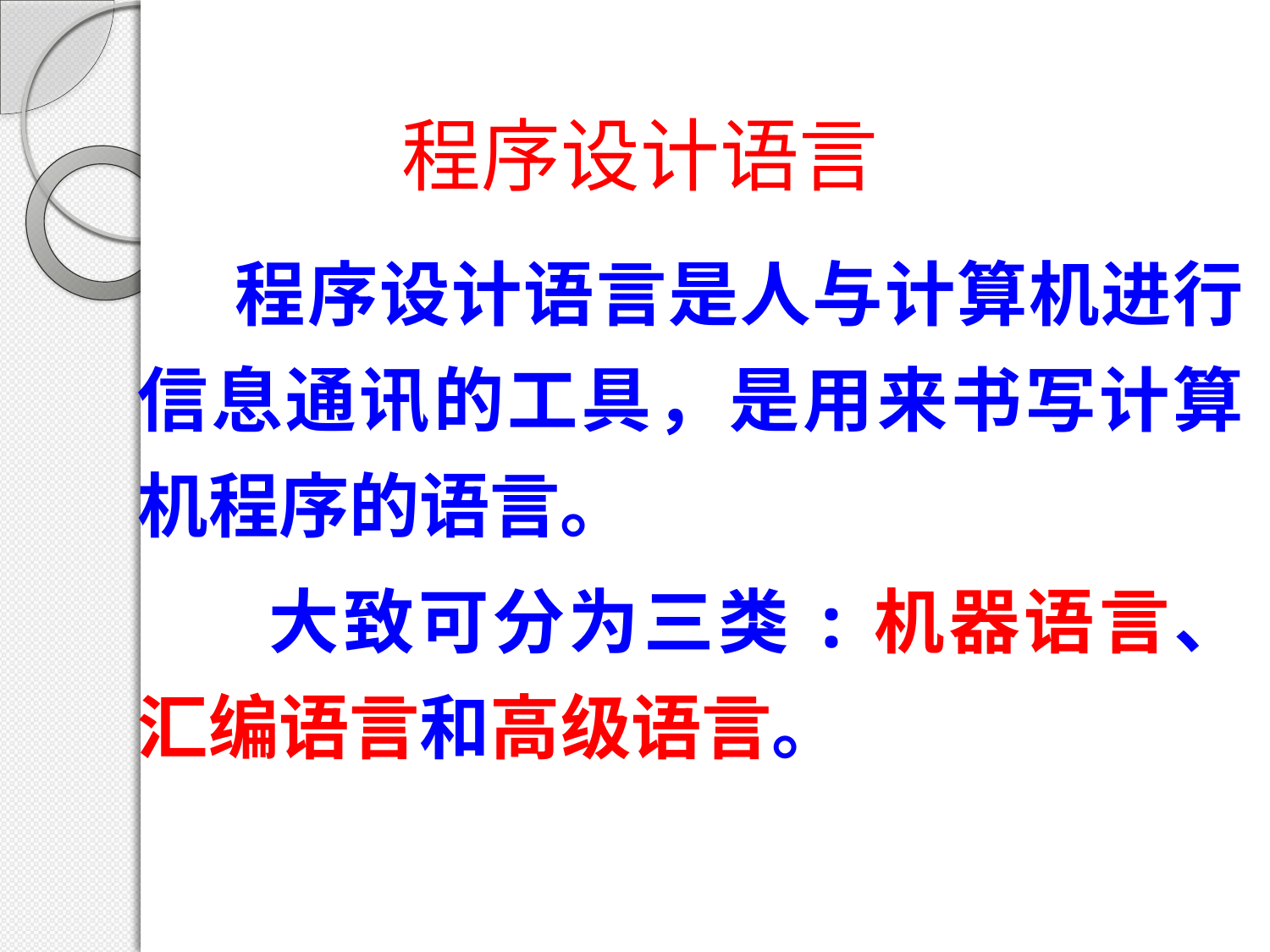

# 程序设计语言
     程序设计语言是人与计算机进行信息通讯的工具，是用来书写计算机程序的语言。
	大致可分为三类:机器语言、汇编语言和高级语言。

8